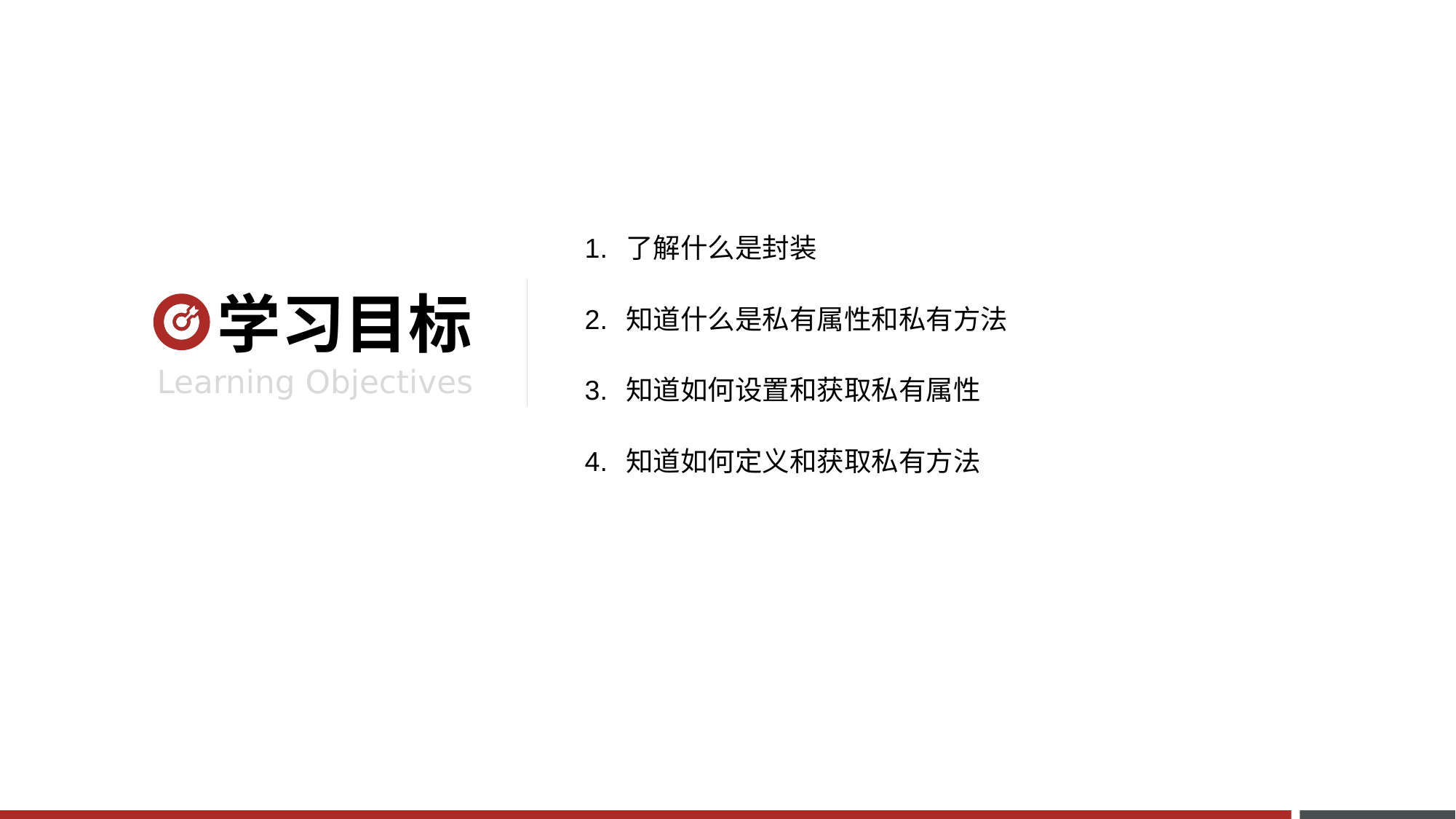

了解什么是封装
知道什么是私有属性和私有方法
知道如何设置和获取私有属性
知道如何定义和获取私有方法